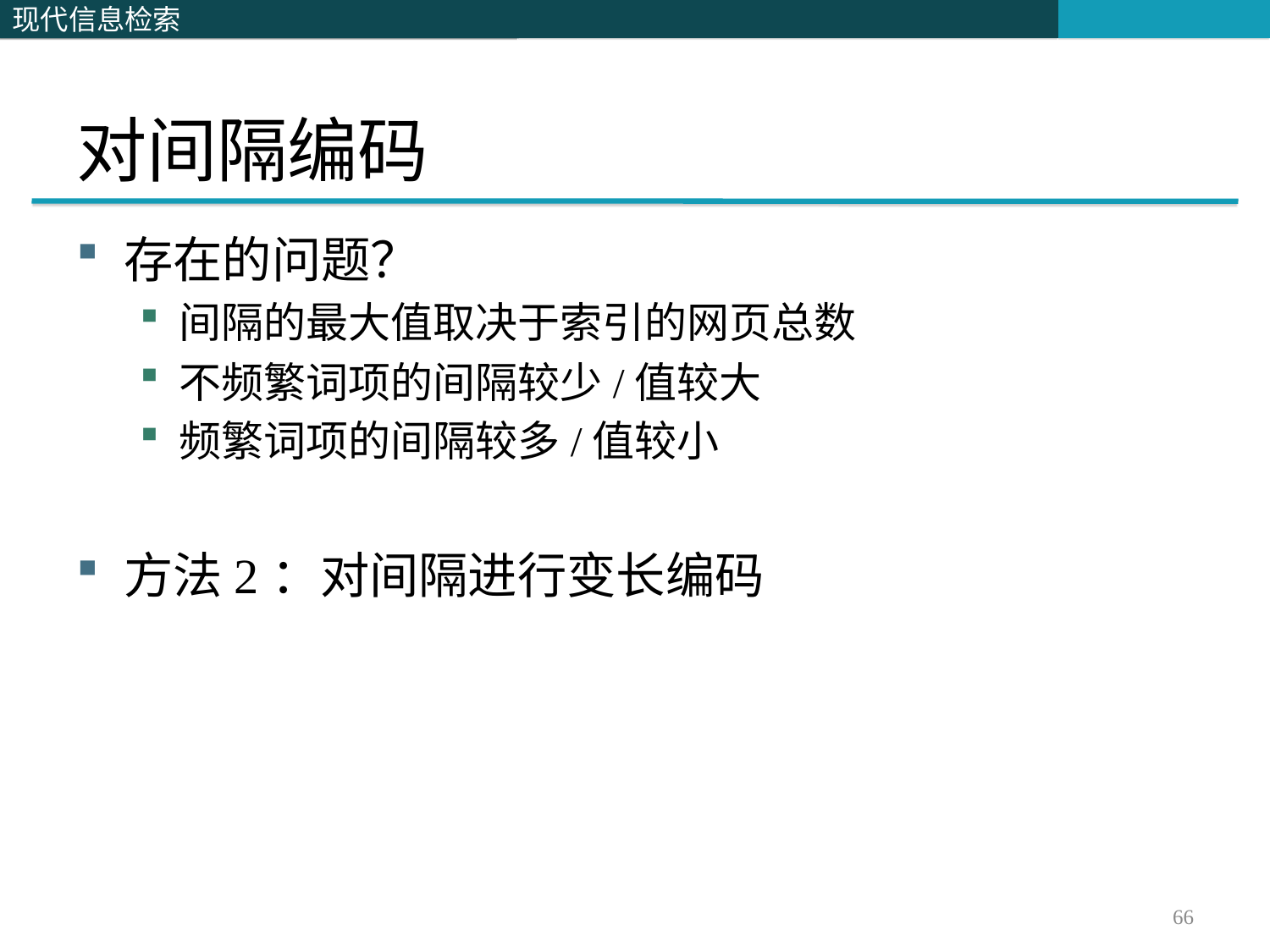

# 对间隔编码
存在的问题？
间隔的最大值取决于索引的网页总数
不频繁词项的间隔较少/值较大
频繁词项的间隔较多/值较小

方法2：对间隔进行变长编码

66